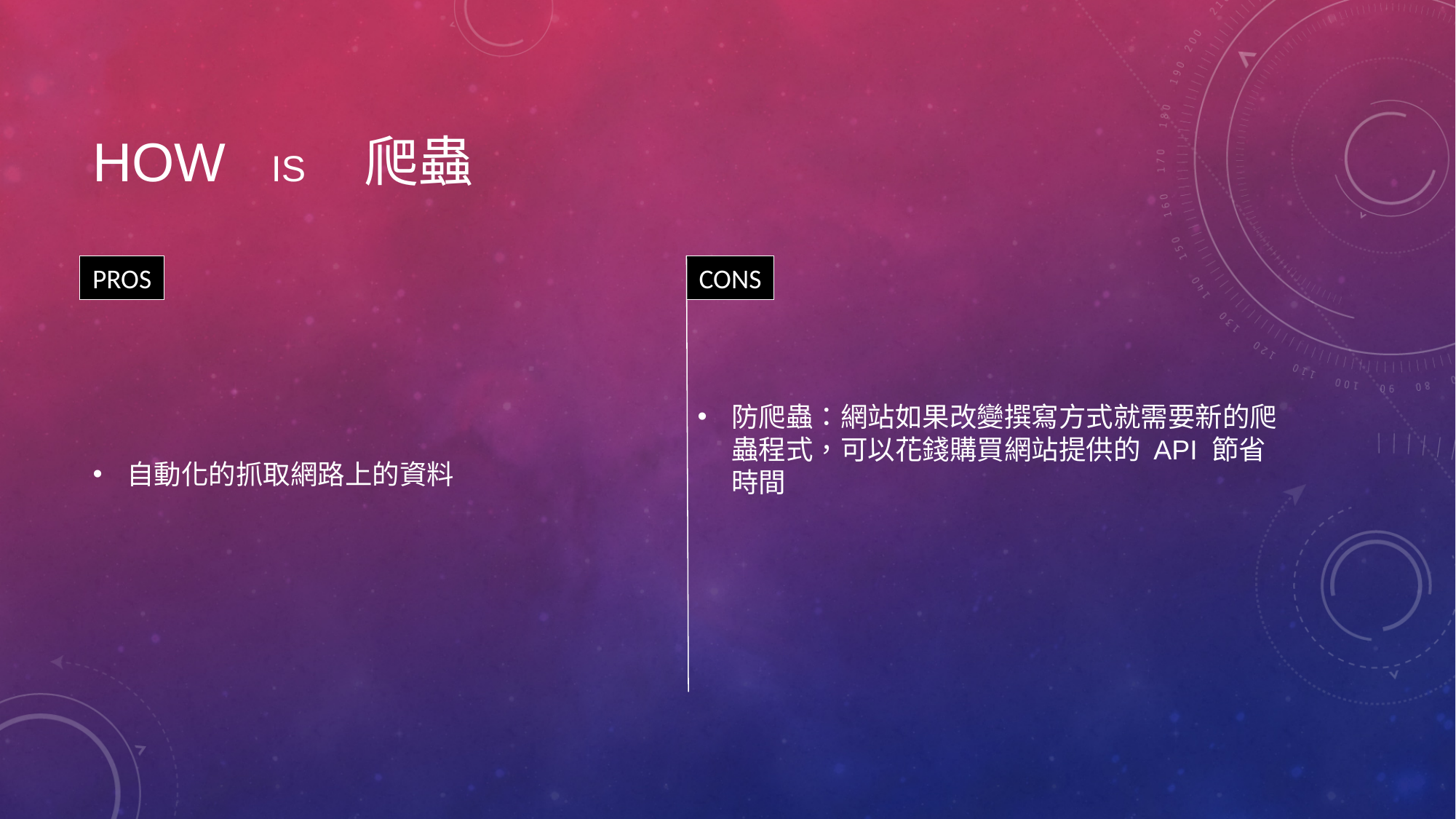

# how   is   爬蟲
防爬蟲：網站如果改變撰寫方式就需要新的爬蟲程式，可以花錢購買網站提供的 API 節省時間

PROS
自動化的抓取網路上的資料
CONS